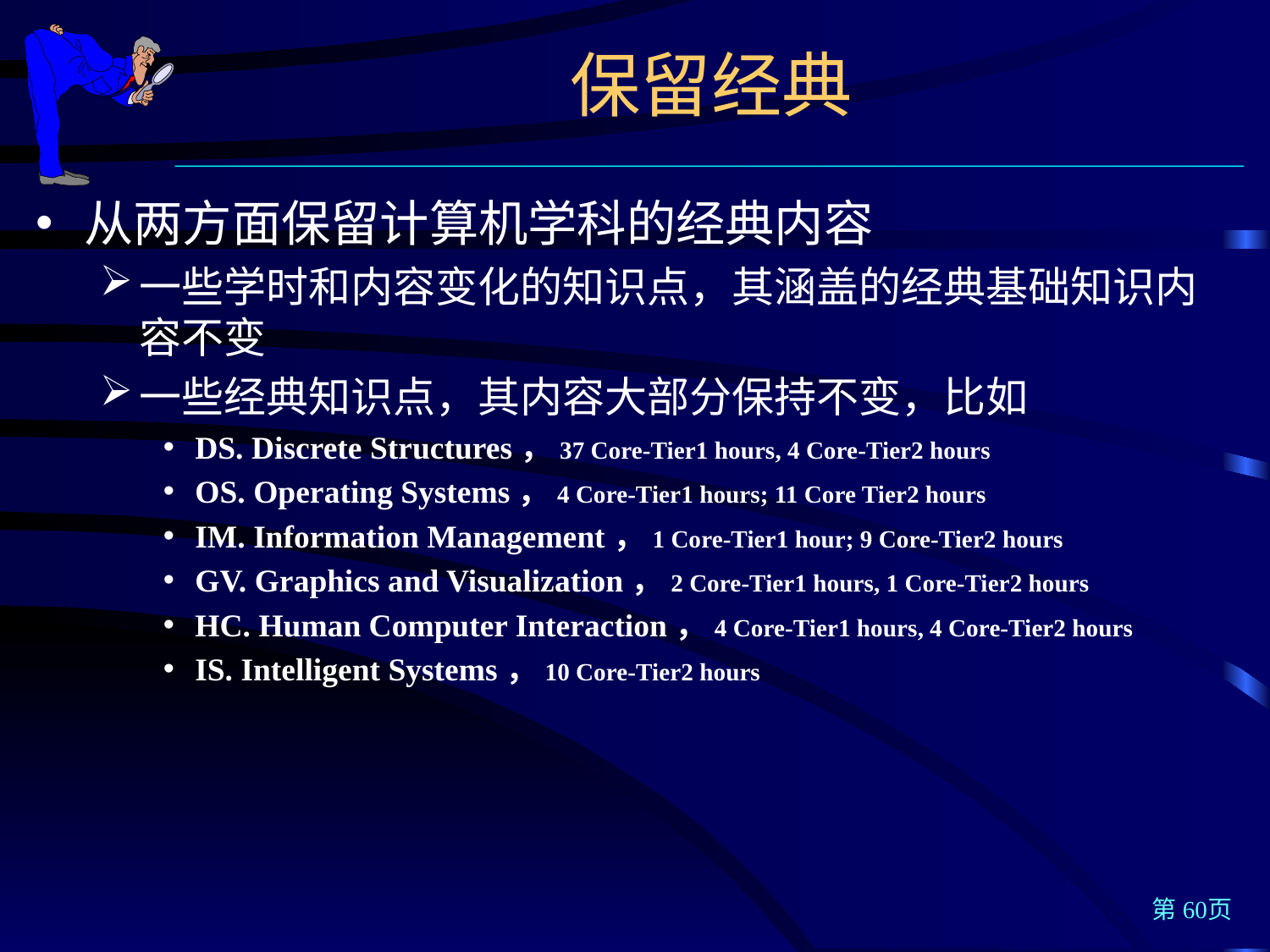

保留经典
从两方面保留计算机学科的经典内容
一些学时和内容变化的知识点，其涵盖的经典基础知识内容不变
一些经典知识点，其内容大部分保持不变，比如
DS. Discrete Structures，37 Core-Tier1 hours, 4 Core-Tier2 hours
OS. Operating Systems，4 Core-Tier1 hours; 11 Core Tier2 hours
IM. Information Management，1 Core-Tier1 hour; 9 Core-Tier2 hours
GV. Graphics and Visualization，2 Core-Tier1 hours, 1 Core-Tier2 hours
HC. Human Computer Interaction，4 Core-Tier1 hours, 4 Core-Tier2 hours
IS. Intelligent Systems，10 Core-Tier2 hours
第60页